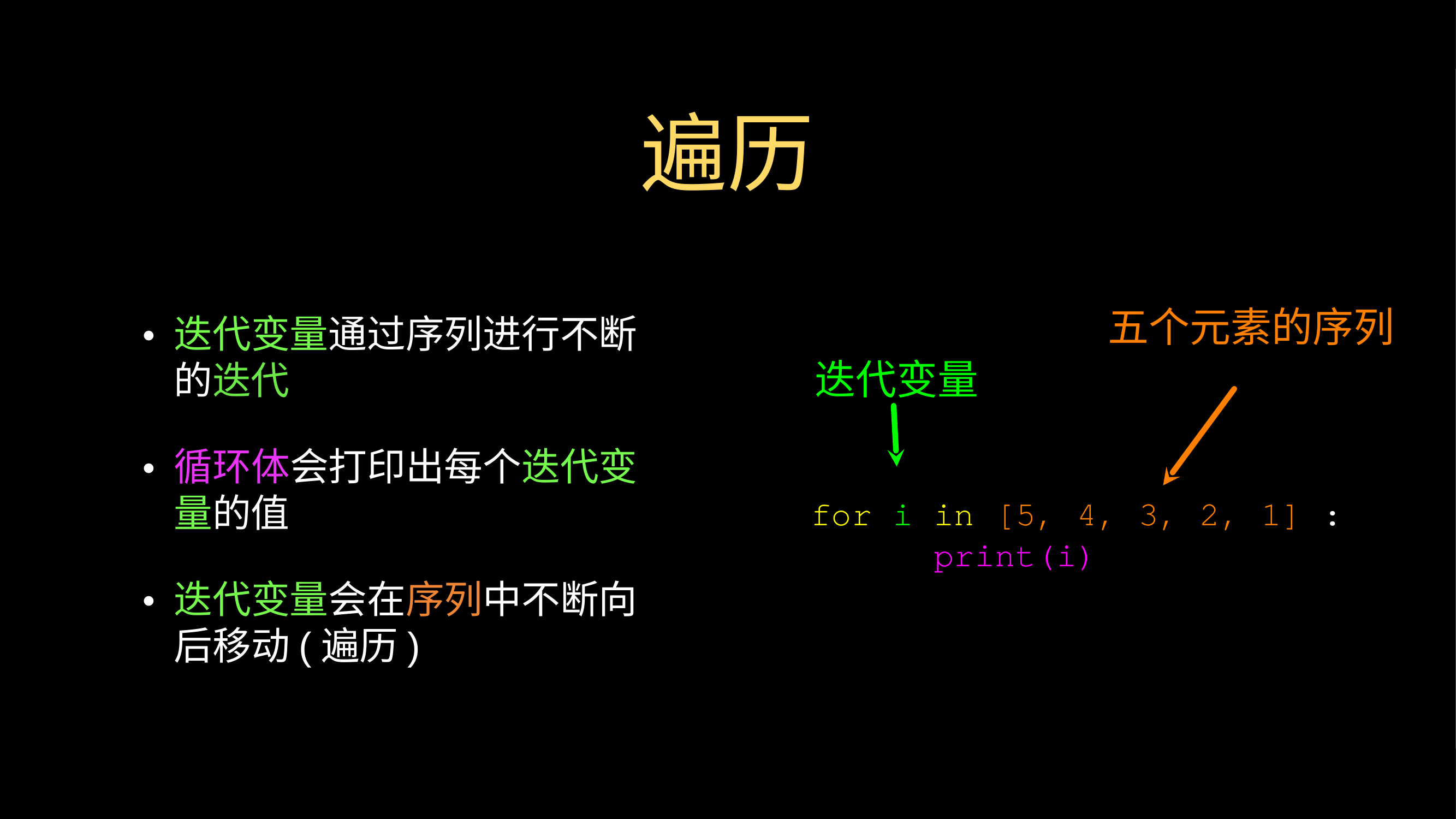

# 遍历
迭代变量通过序列进行不断的迭代
循环体会打印出每个迭代变量的值
迭代变量会在序列中不断向后移动(遍历)
五个元素的序列
迭代变量

for i in [5, 4, 3, 2, 1] :
      print(i)